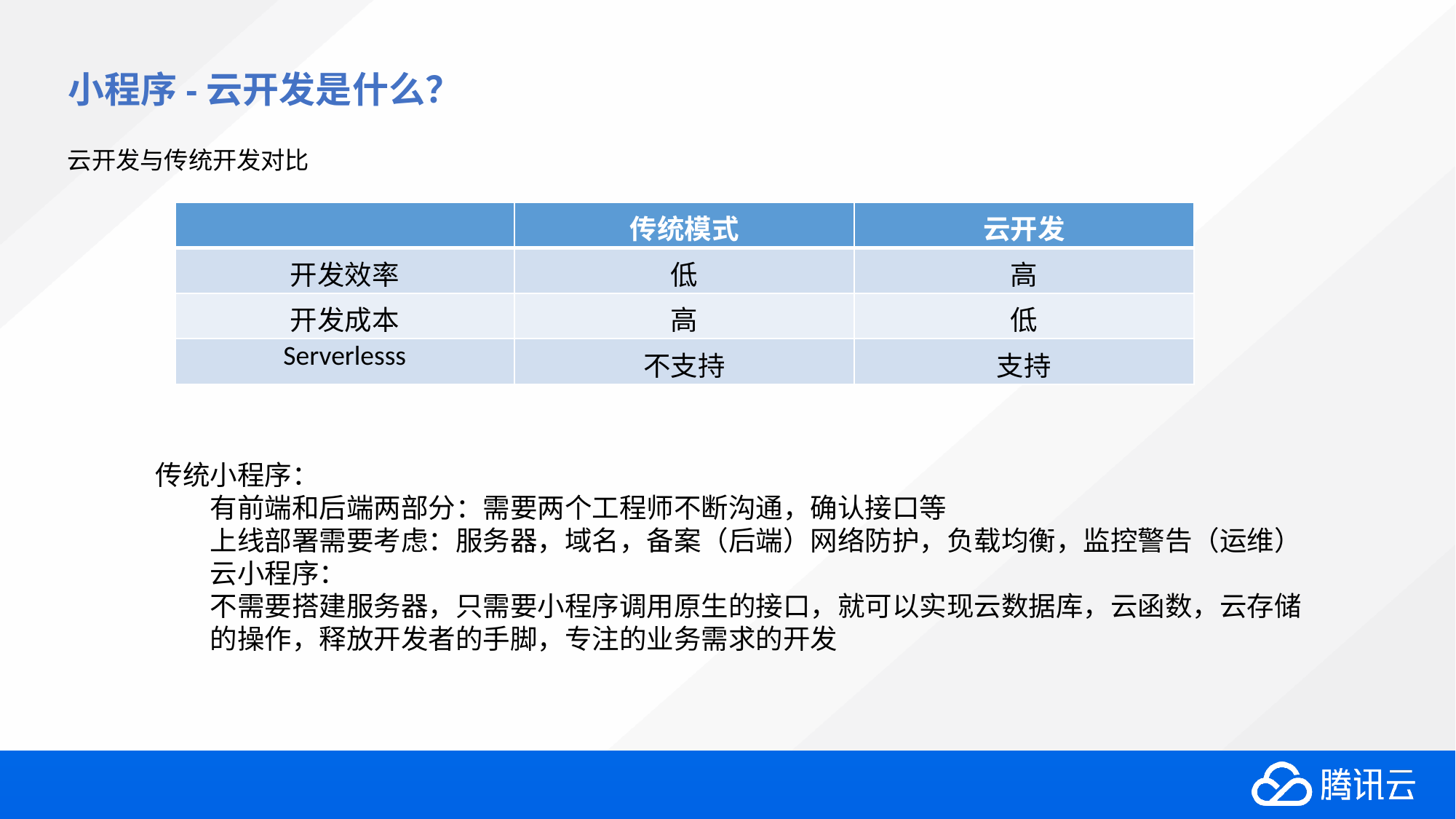

# 小程序-云开发是什么？
云开发与传统开发对比
|  | 传统模式 | 云开发 |
| --- | --- | --- |
| 开发效率 | 低 | 高 |
| 开发成本 | 高 | 低 |
| Serverlesss | 不支持 | 支持 |
传统小程序：
有前端和后端两部分：需要两个工程师不断沟通，确认接口等
上线部署需要考虑：服务器，域名，备案（后端）网络防护，负载均衡，监控警告（运维）
云小程序：
不需要搭建服务器，只需要小程序调用原生的接口，就可以实现云数据库，云函数，云存储的操作，释放开发者的手脚，专注的业务需求的开发